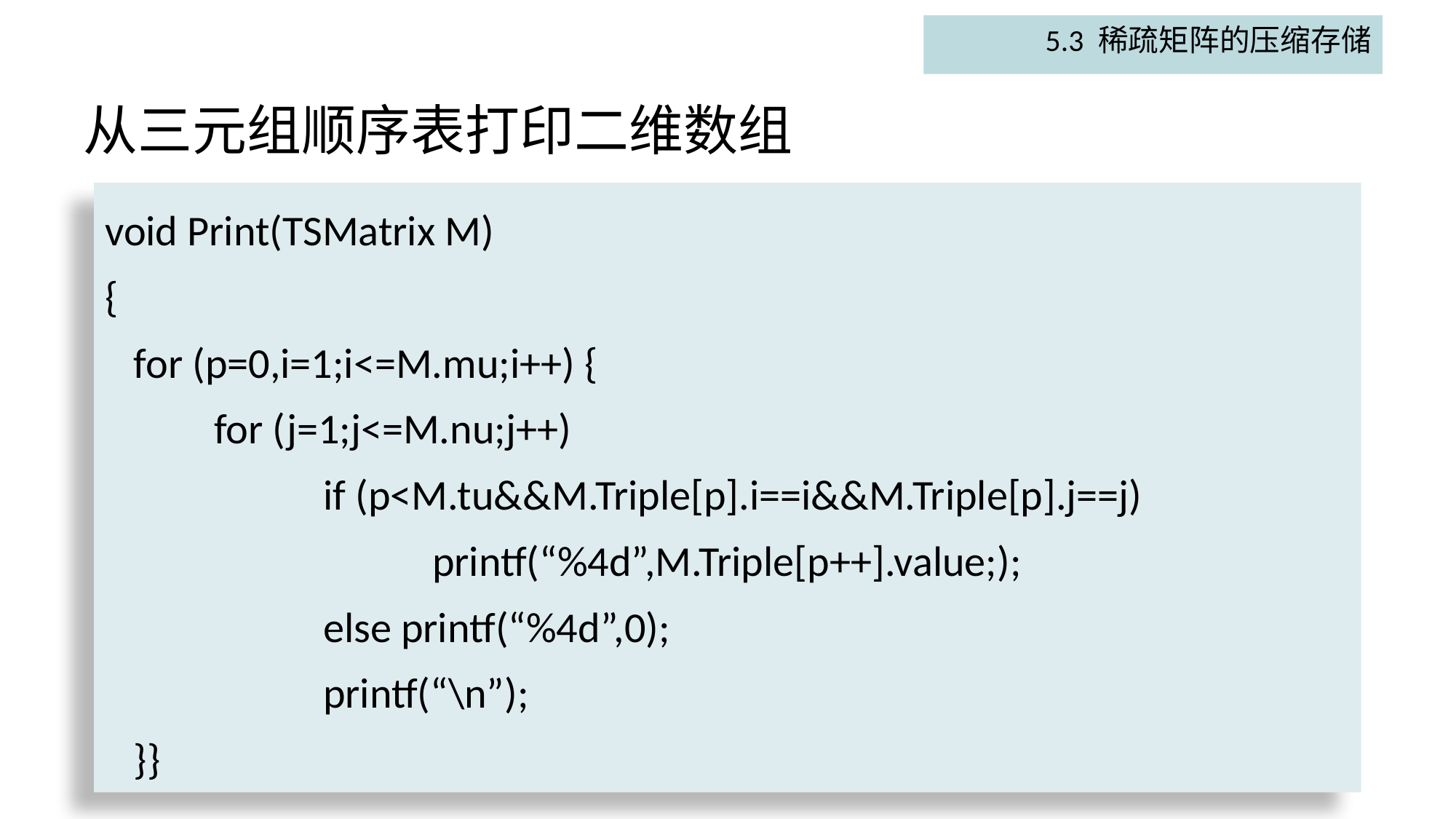

5.3 稀疏矩阵的压缩存储
# 从三元组顺序表打印二维数组
void Print(TSMatrix M)
{
   for (p=0,i=1;i<=M.mu;i++) {
    	for (j=1;j<=M.nu;j++)
     		if (p<M.tu&&M.Triple[p].i==i&&M.Triple[p].j==j) 					printf(“%4d”,M.Triple[p++].value;);
      		else printf(“%4d”,0);
    		printf(“\n”);
   }}